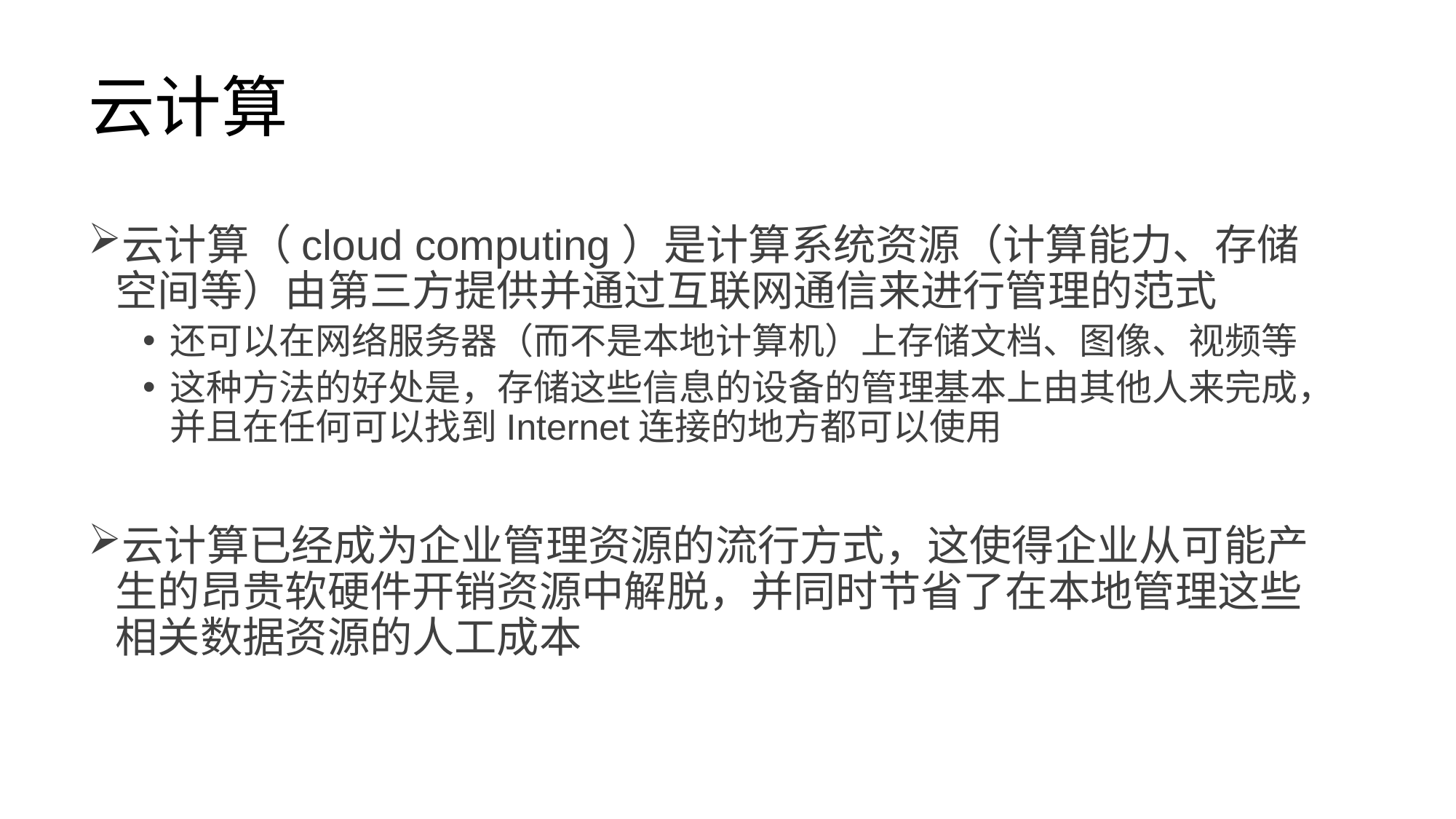

# 云计算
云计算（cloud computing）是计算系统资源（计算能力、存储空间等）由第三方提供并通过互联网通信来进行管理的范式
还可以在网络服务器（而不是本地计算机）上存储文档、图像、视频等
这种方法的好处是，存储这些信息的设备的管理基本上由其他人来完成，并且在任何可以找到Internet连接的地方都可以使用

云计算已经成为企业管理资源的流行方式，这使得企业从可能产生的昂贵软硬件开销资源中解脱，并同时节省了在本地管理这些相关数据资源的人工成本